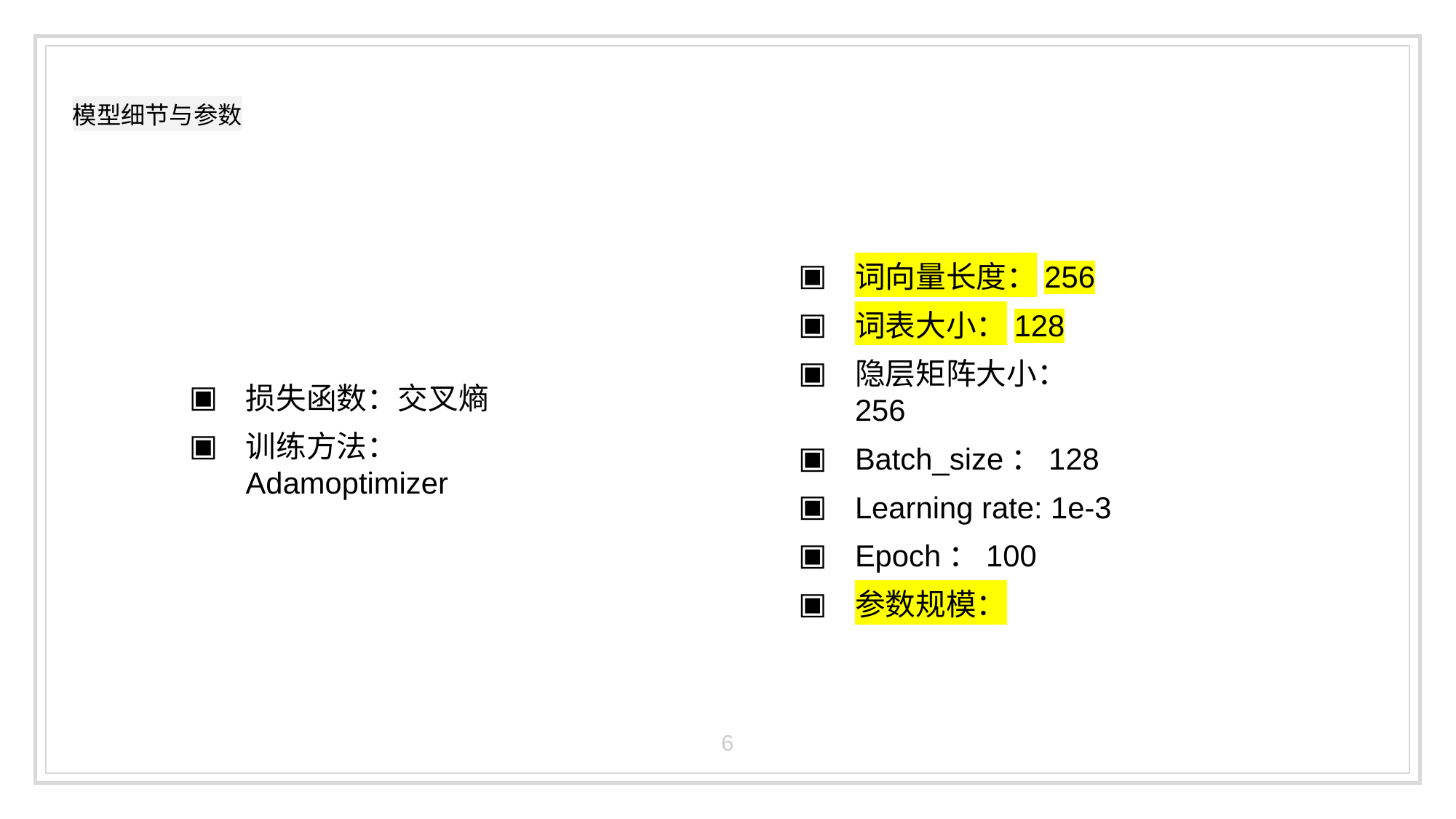

# 模型细节与参数
损失函数：交叉熵
训练方法：Adamoptimizer
词向量长度：256
词表大小：128
隐层矩阵大小：256
Batch_size：128
Learning rate: 1e-3
Epoch：100
参数规模：
6